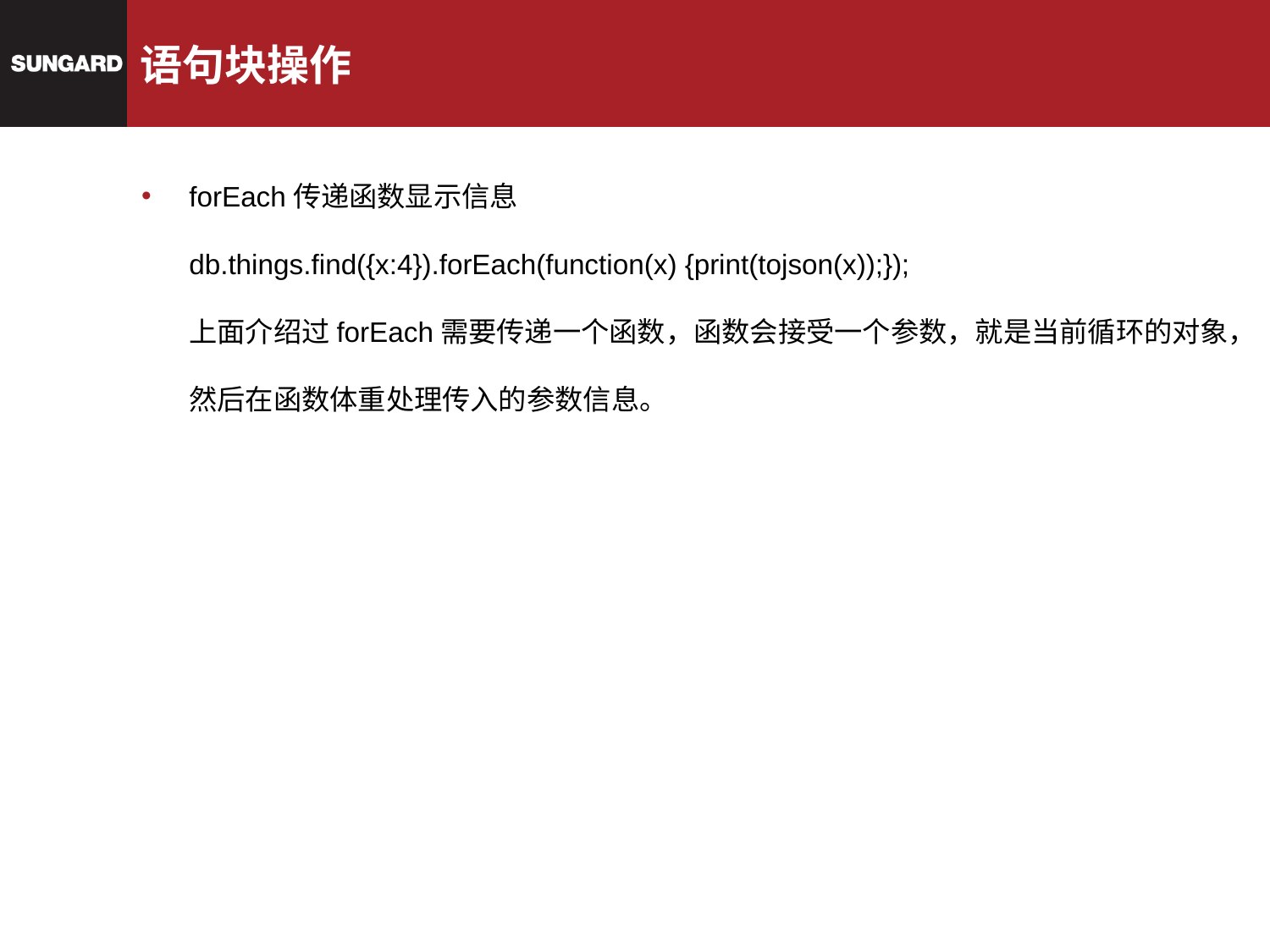

# 语句块操作
forEach传递函数显示信息
db.things.find({x:4}).forEach(function(x) {print(tojson(x));});
上面介绍过forEach需要传递一个函数，函数会接受一个参数，就是当前循环的对象，然后在函数体重处理传入的参数信息。